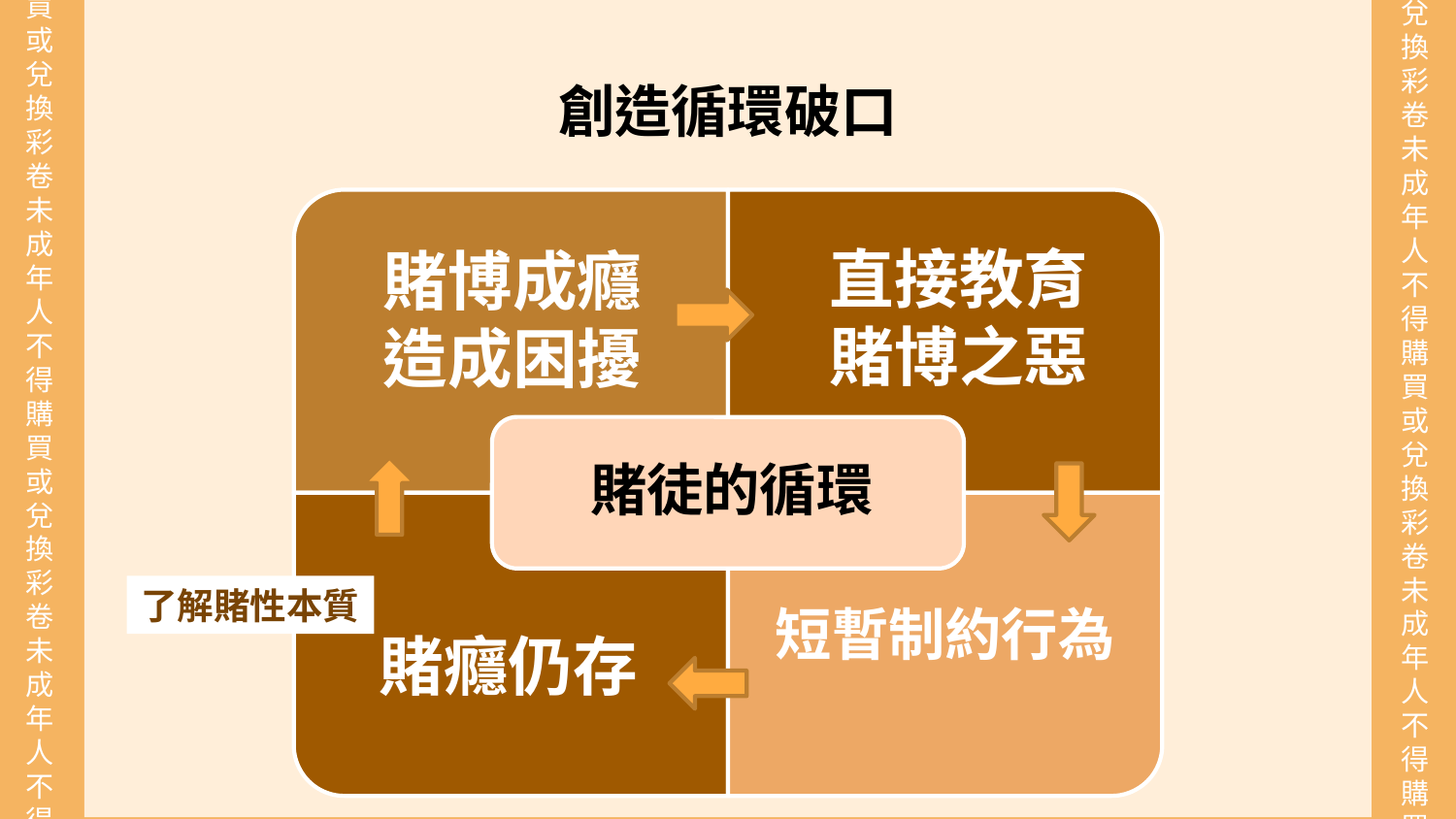

未
成
年
人
不
得
購
買
或
兌
換
彩
卷
未
成
年
人
不
得
購
買
或
兌
換
彩
卷
未
成
年
人
不
得
購
買
或
兌
換
彩
卷
未
成
年
人
不
得
購
買
或
兌
換
彩
卷

未
成
年
人
不
得
購
買
或
兌
換
彩
卷
未
成
年
人
不
得
購
買
或
兌
換
彩
卷
未
成
年
人
不
得
購
買
或
兌
換
彩
卷
未
成
年
人
不
得
購
買
或
兌
換
彩
卷

# 創造循環破口

短暫制約行為
賭徒的循環
直接教育
賭博之惡
賭博成癮
造成困擾

運彩
預測

了解賭性本質
賭癮仍存